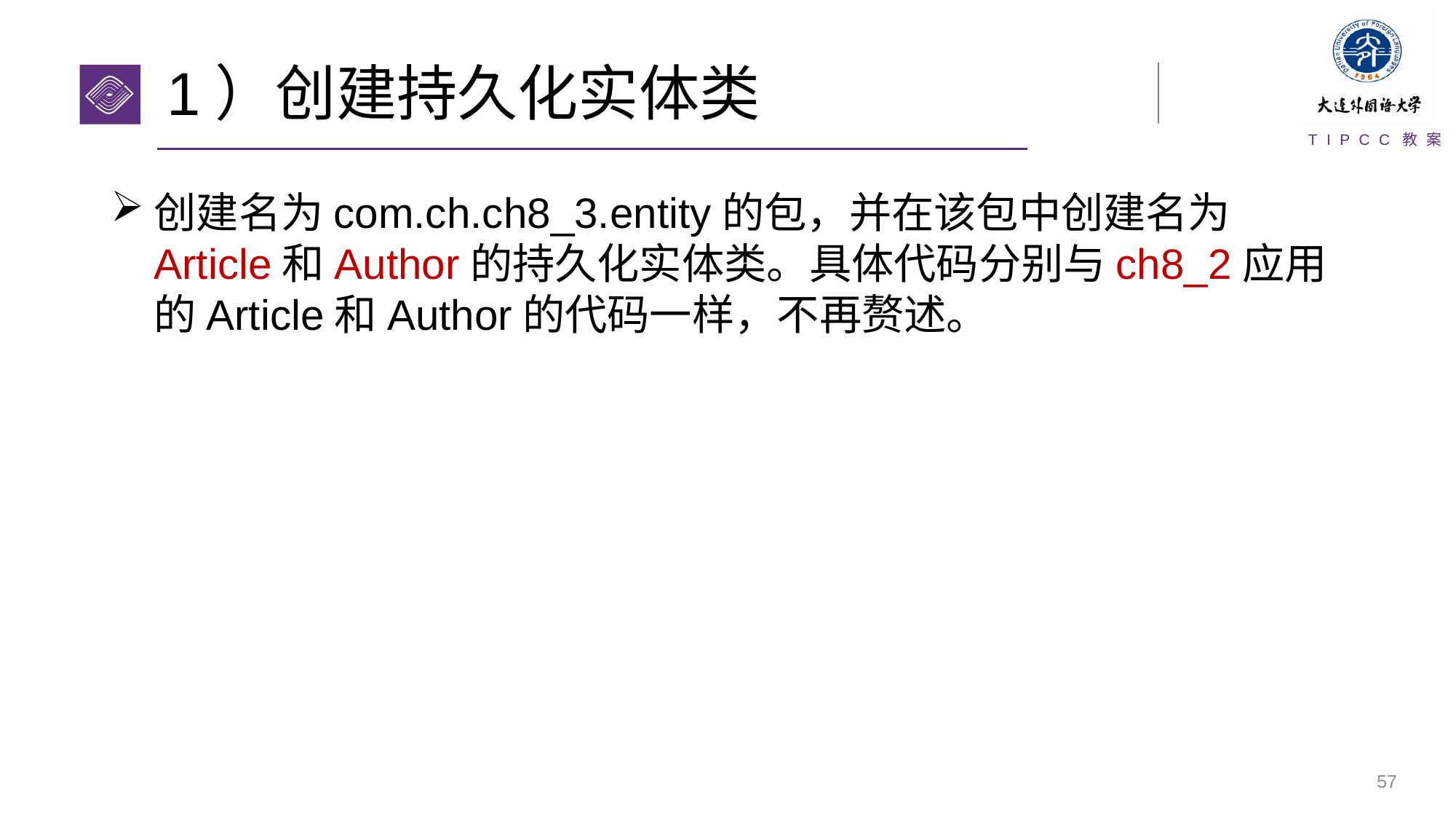

# 1）创建持久化实体类
创建名为com.ch.ch8_3.entity的包，并在该包中创建名为Article和Author的持久化实体类。具体代码分别与ch8_2应用的Article和Author的代码一样，不再赘述。
57